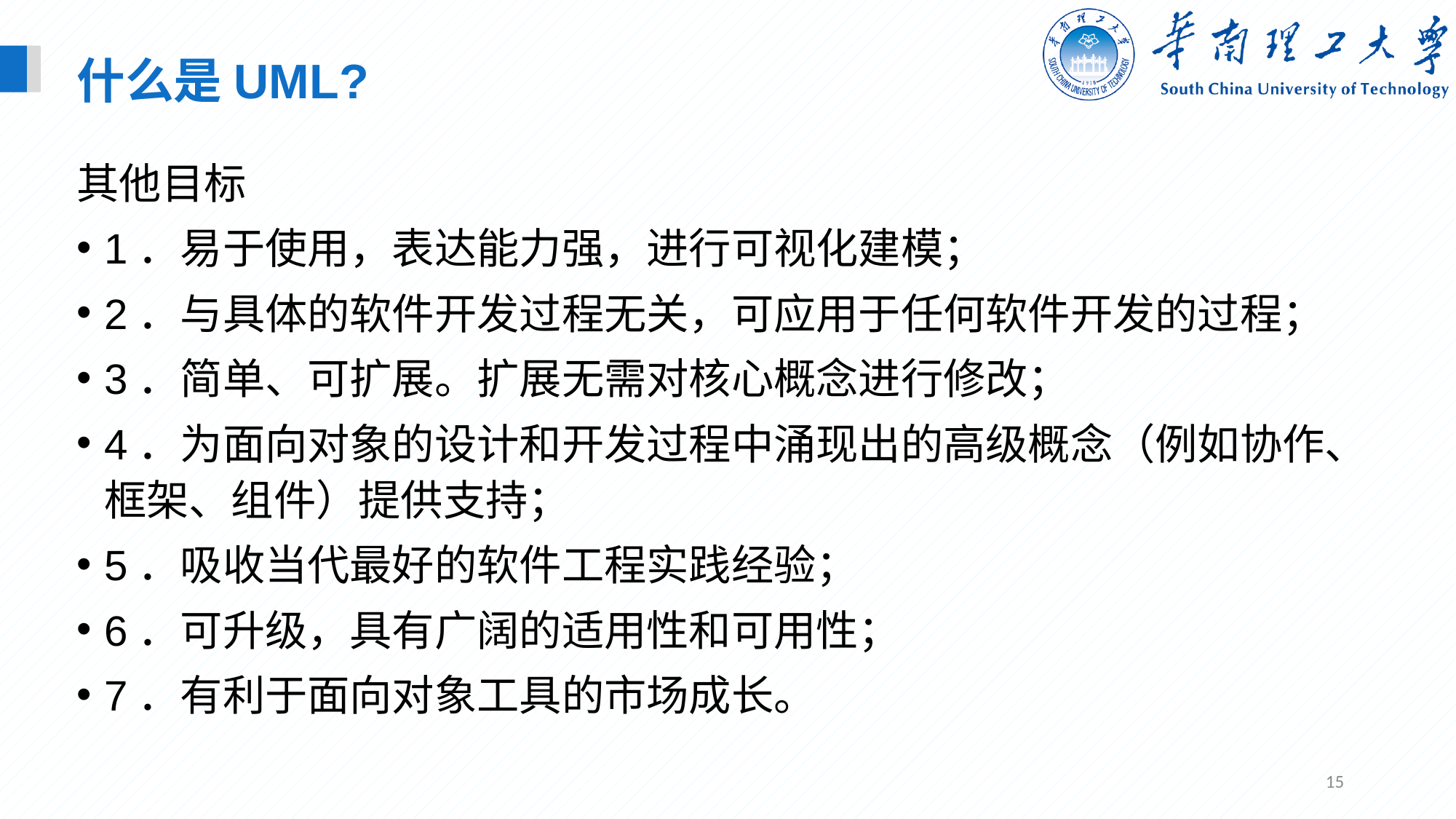

什么是UML?
其他目标
1．易于使用，表达能力强，进行可视化建模；
2．与具体的软件开发过程无关，可应用于任何软件开发的过程；
3．简单、可扩展。扩展无需对核心概念进行修改；
4．为面向对象的设计和开发过程中涌现出的高级概念（例如协作、框架、组件）提供支持；
5．吸收当代最好的软件工程实践经验；
6．可升级，具有广阔的适用性和可用性；
7．有利于面向对象工具的市场成长。
15